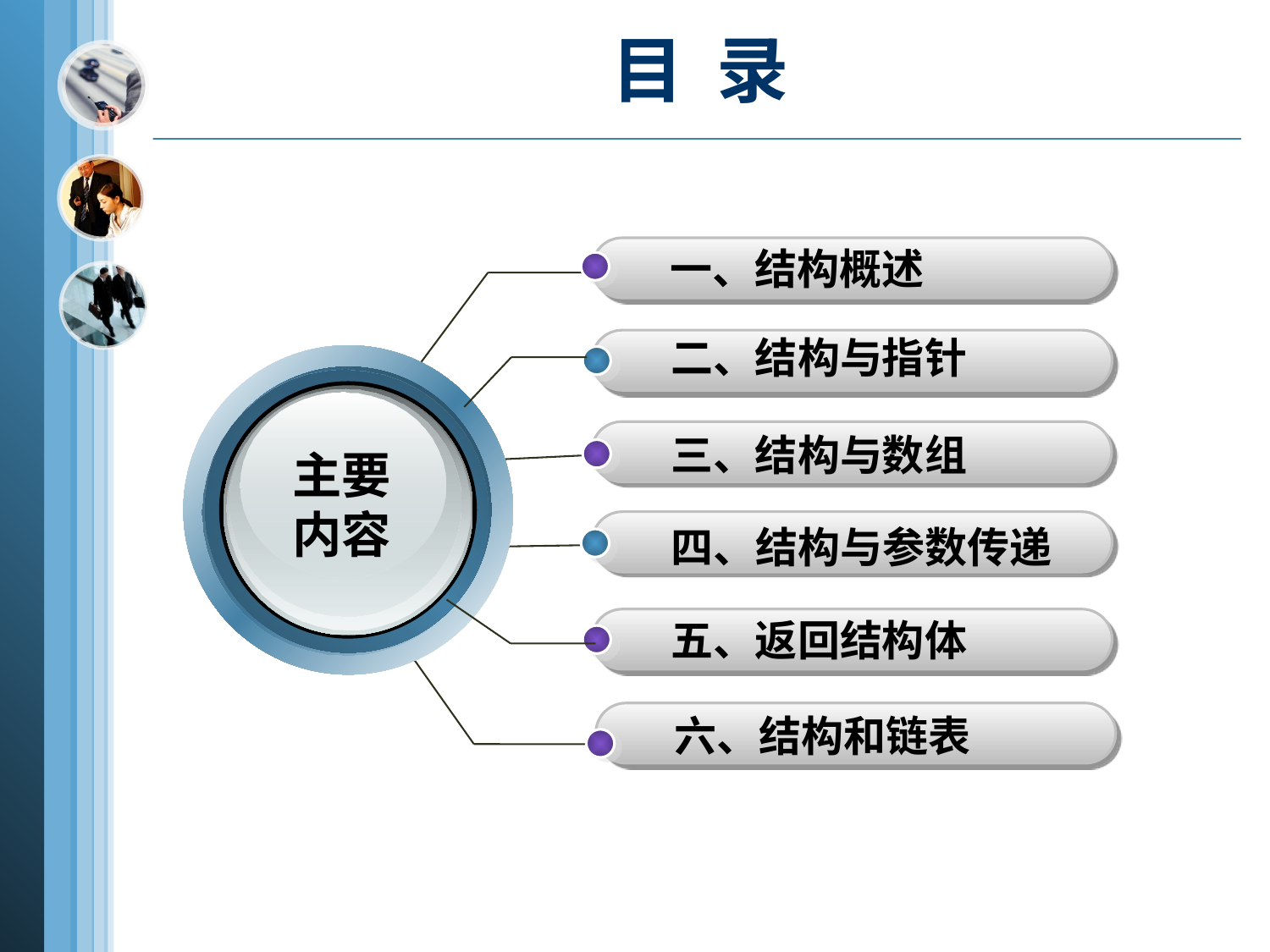

# 目  录
一、结构概述

二、结构与指针

主要
内容

三、结构与数组

四、结构与参数传递

五、返回结构体

六、结构和链表